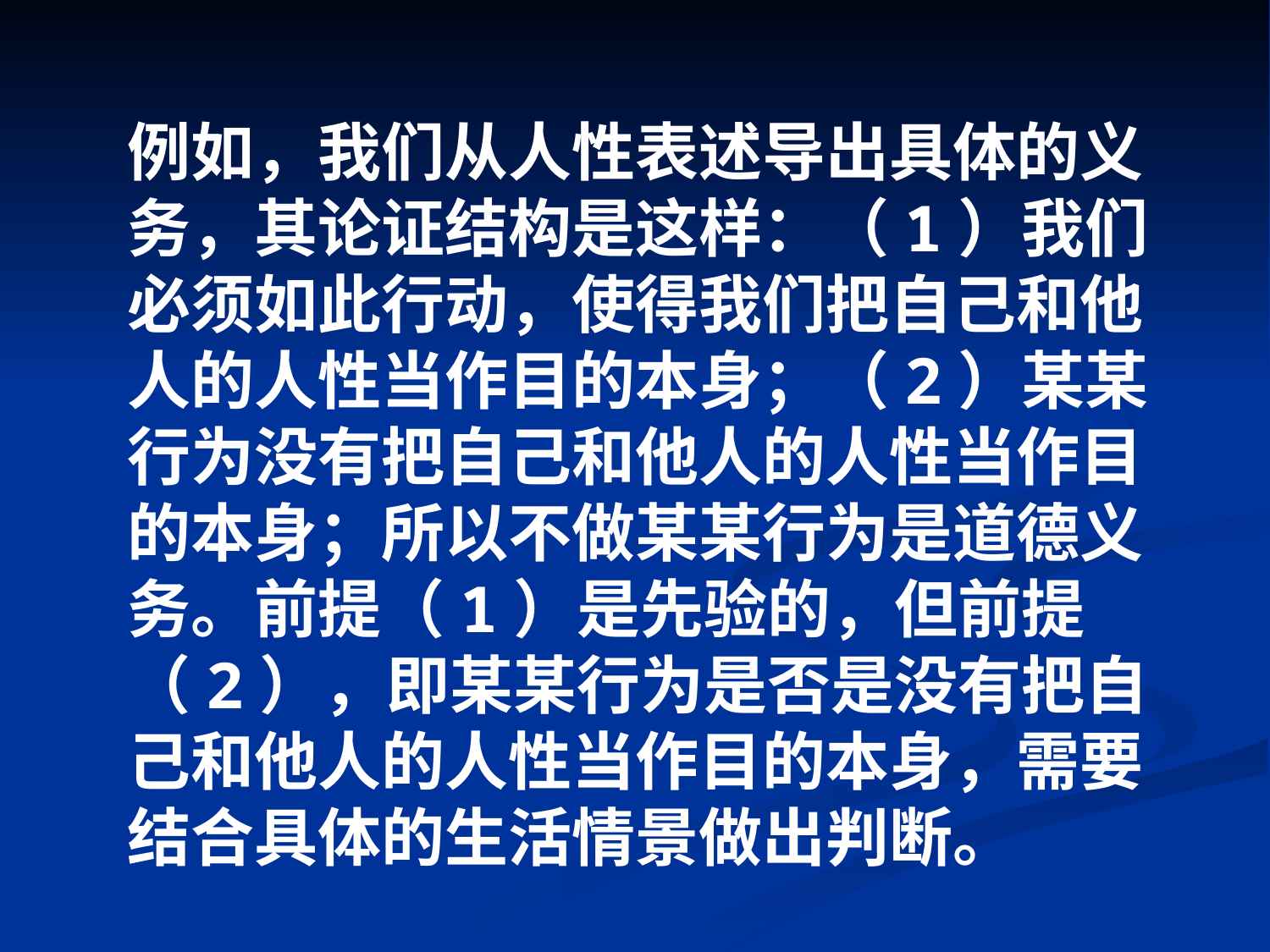

例如，我们从人性表述导出具体的义务，其论证结构是这样：（1）我们必须如此行动，使得我们把自己和他人的人性当作目的本身；（2）某某行为没有把自己和他人的人性当作目的本身；所以不做某某行为是道德义务。前提（1）是先验的，但前提（2），即某某行为是否是没有把自己和他人的人性当作目的本身，需要结合具体的生活情景做出判断。